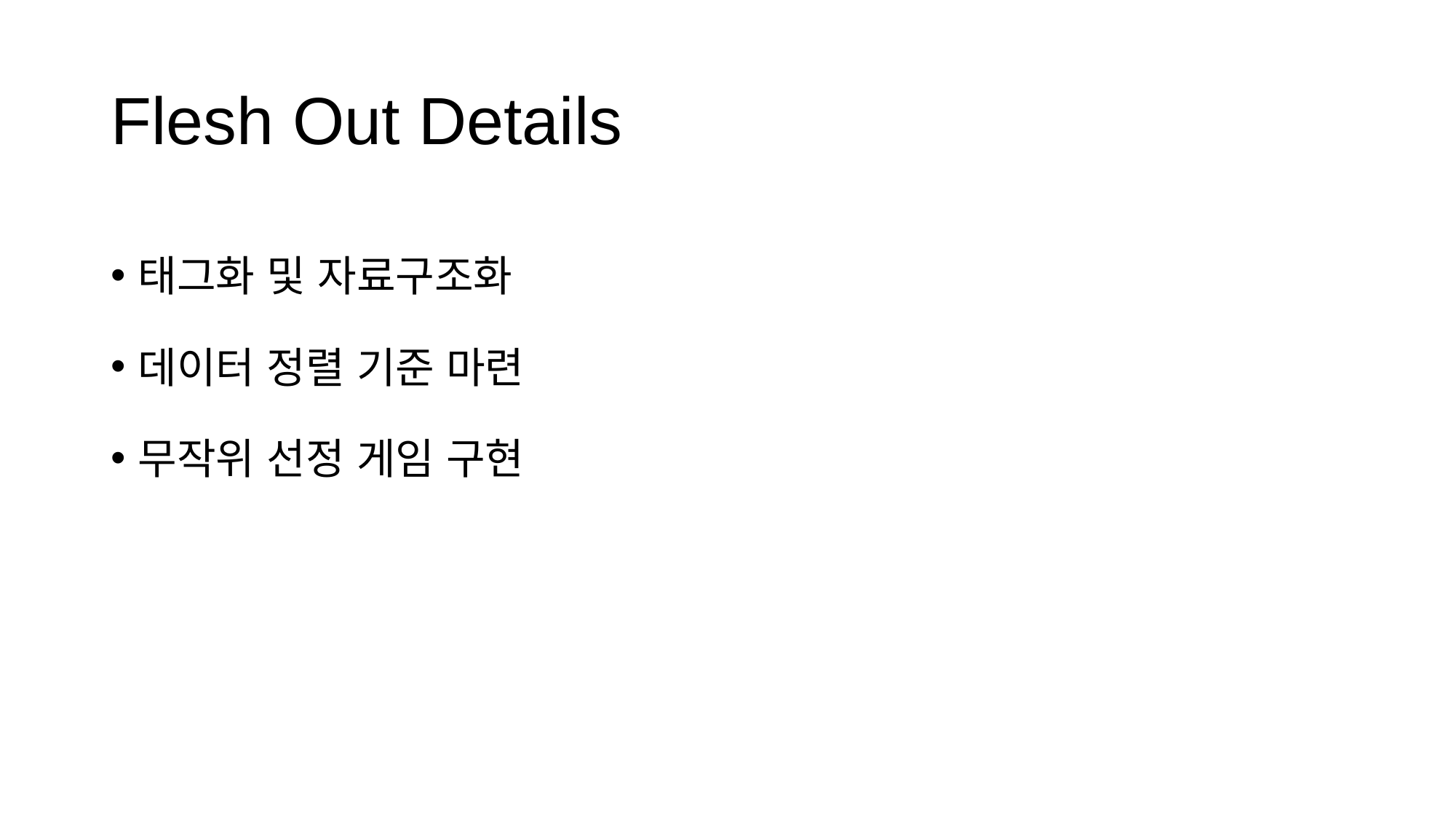

# Flesh Out Details
태그화 및 자료구조화
데이터 정렬 기준 마련
무작위 선정 게임 구현